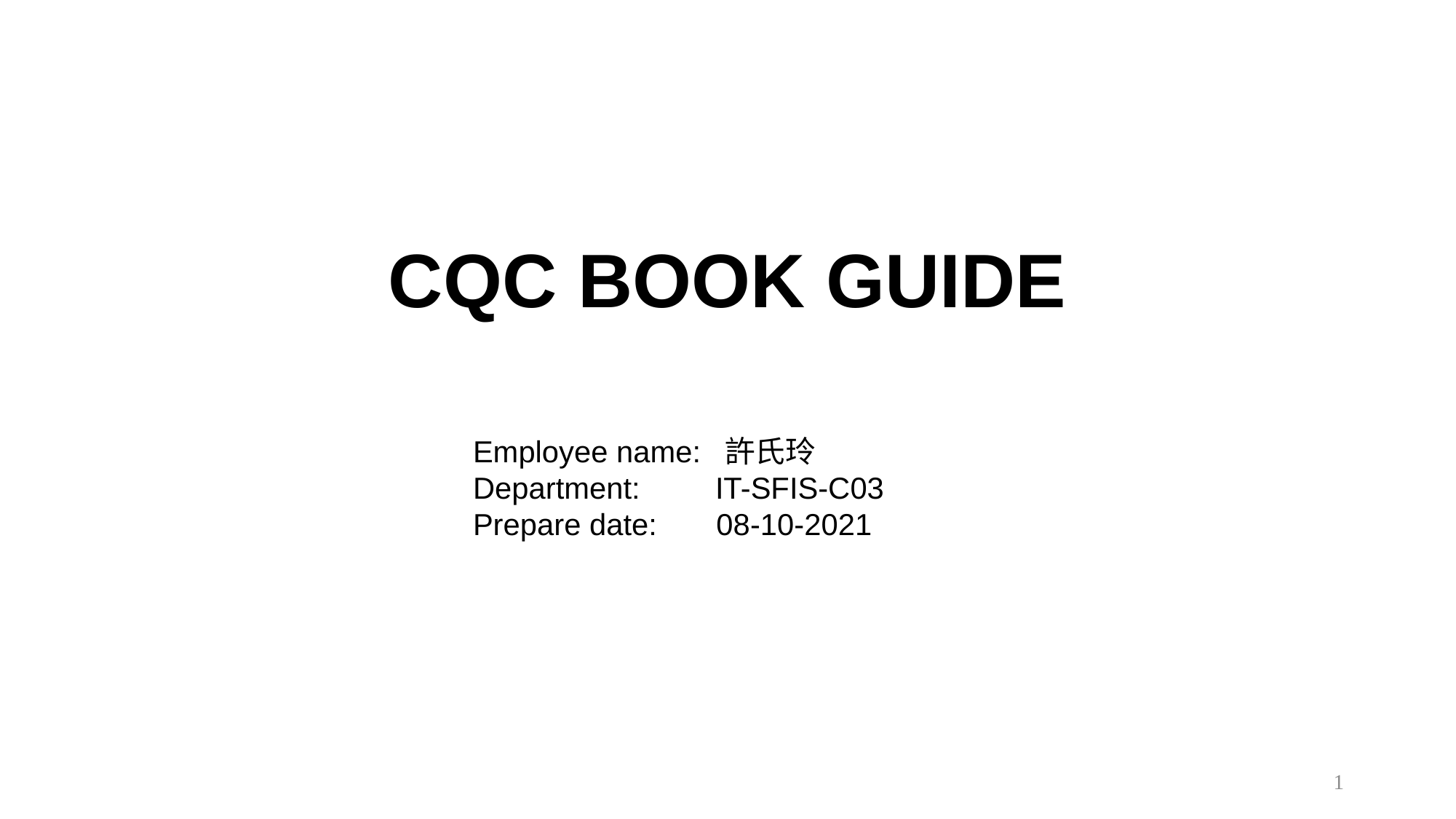

CQC BOOK GUIDE
Employee name:  許氏玲
Department:         IT-SFIS-C03
Prepare date: 	   08-10-2021

1